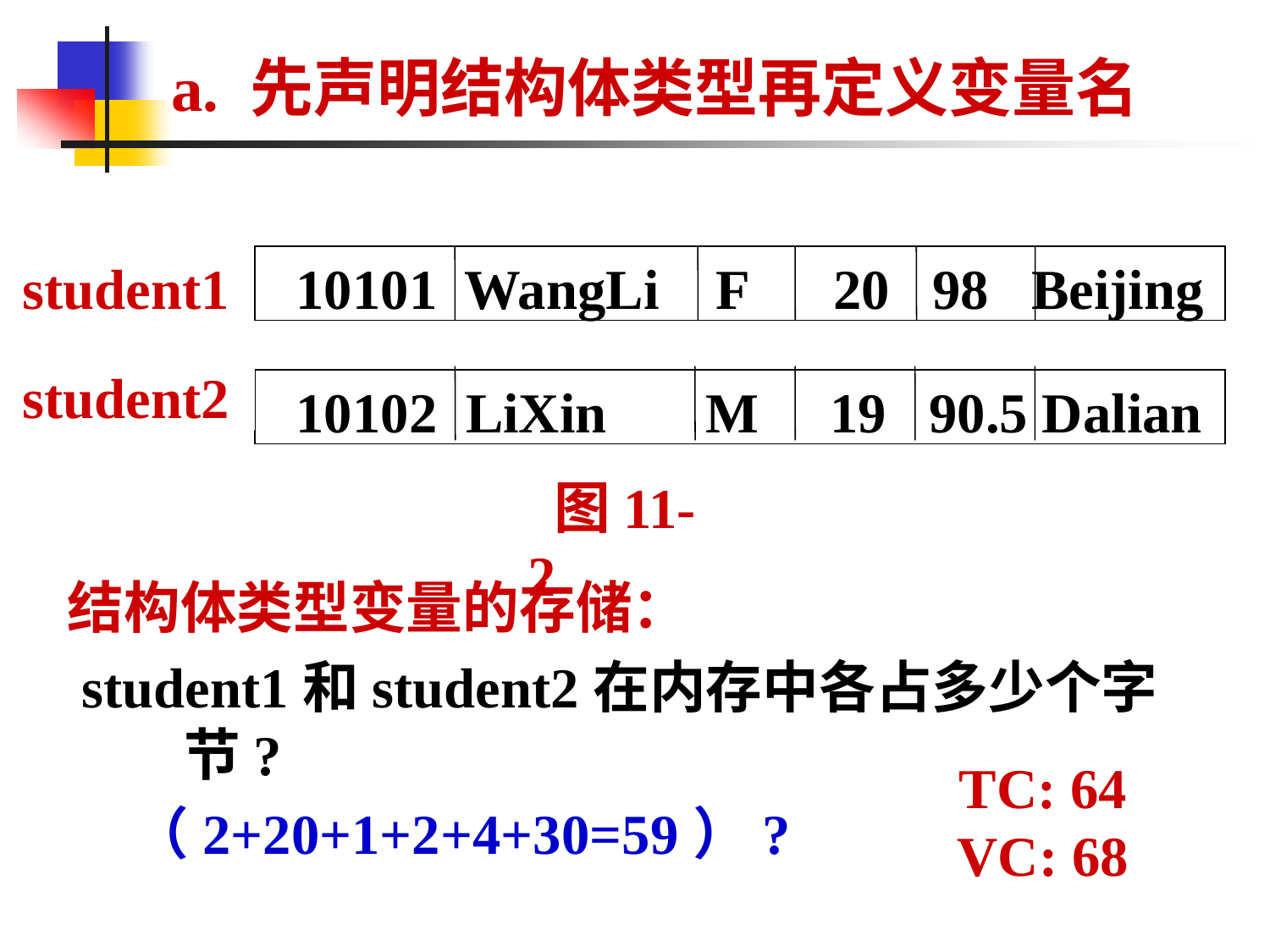

# a. 先声明结构体类型再定义变量名
student1
  10101  WangLi    F      20   98   Beijing

student2

  10102  LiXin       M     19   90.5 Dalian
 图11-2
结构体类型变量的存储：
 student1和student2在内存中各占多少个字节?
    （2+20+1+2+4+30=59）?
TC: 64
VC: 68